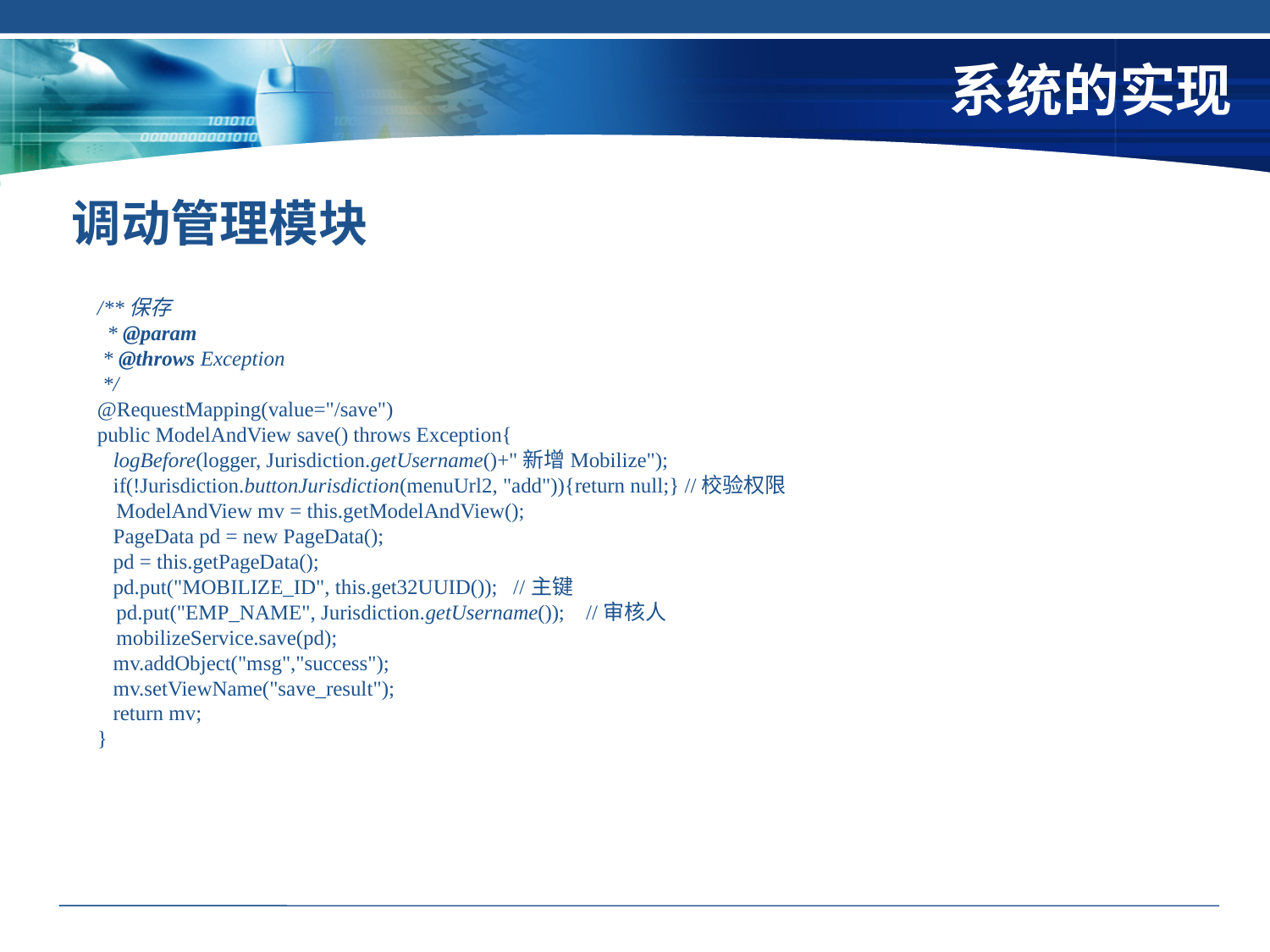

# 系统的实现
调动管理模块

/**保存
 * @param
 * @throws Exception
 */
@RequestMapping(value="/save")
public ModelAndView save() throws Exception{
   logBefore(logger, Jurisdiction.getUsername()+"新增Mobilize");
   if(!Jurisdiction.buttonJurisdiction(menuUrl2, "add")){return null;} //校验权限
   ModelAndView mv = this.getModelAndView();
   PageData pd = new PageData();
   pd = this.getPageData();
   pd.put("MOBILIZE_ID", this.get32UUID());   //主键
   pd.put("EMP_NAME", Jurisdiction.getUsername());    //审核人
   mobilizeService.save(pd);
   mv.addObject("msg","success");
   mv.setViewName("save_result");
   return mv;
}